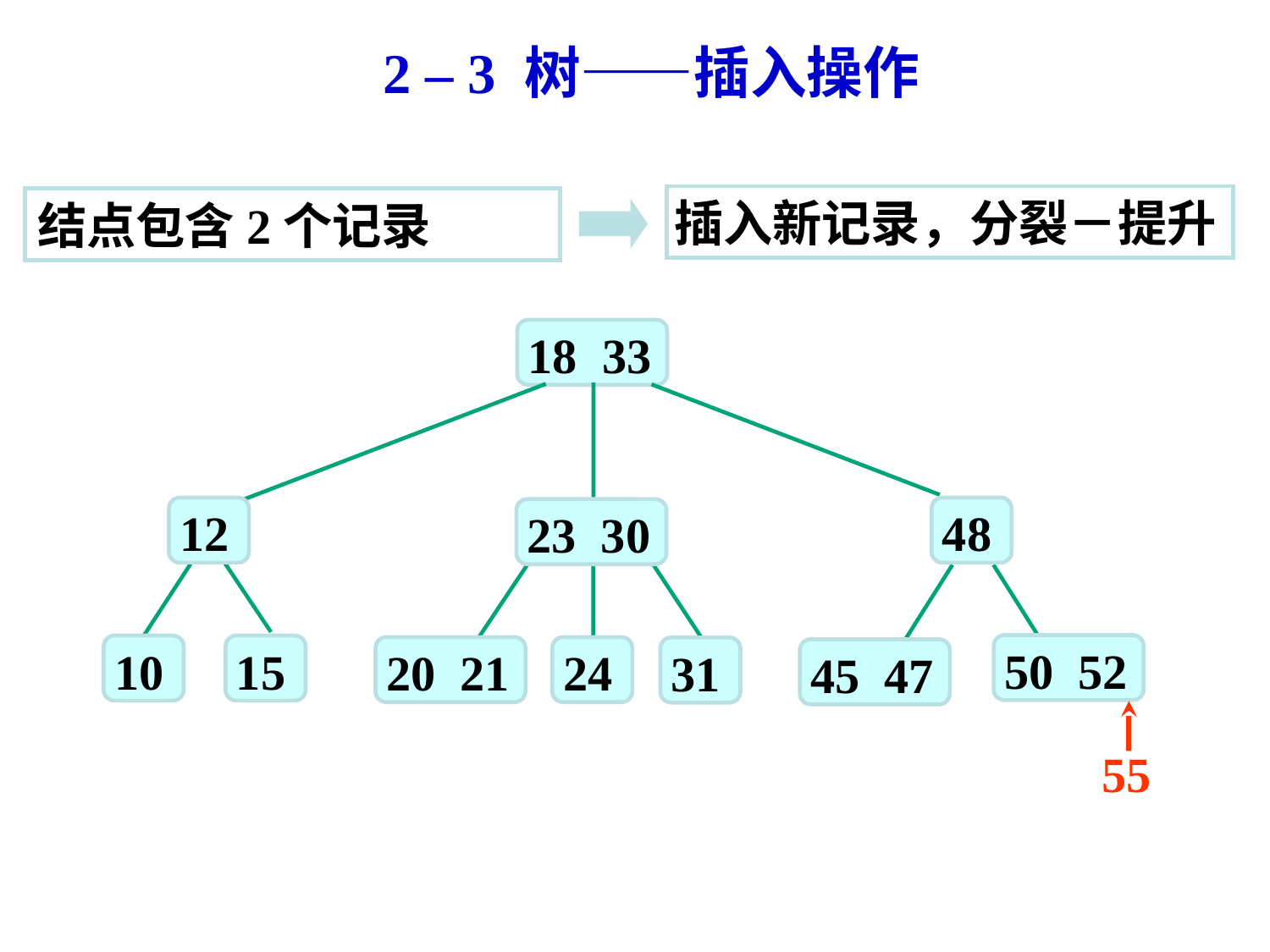

2 – 3 树——插入操作
插入新记录，分裂－提升
结点包含2个记录

18  33

12
48
23  30

50  52
10
15
20  21
24
31
45  47

55